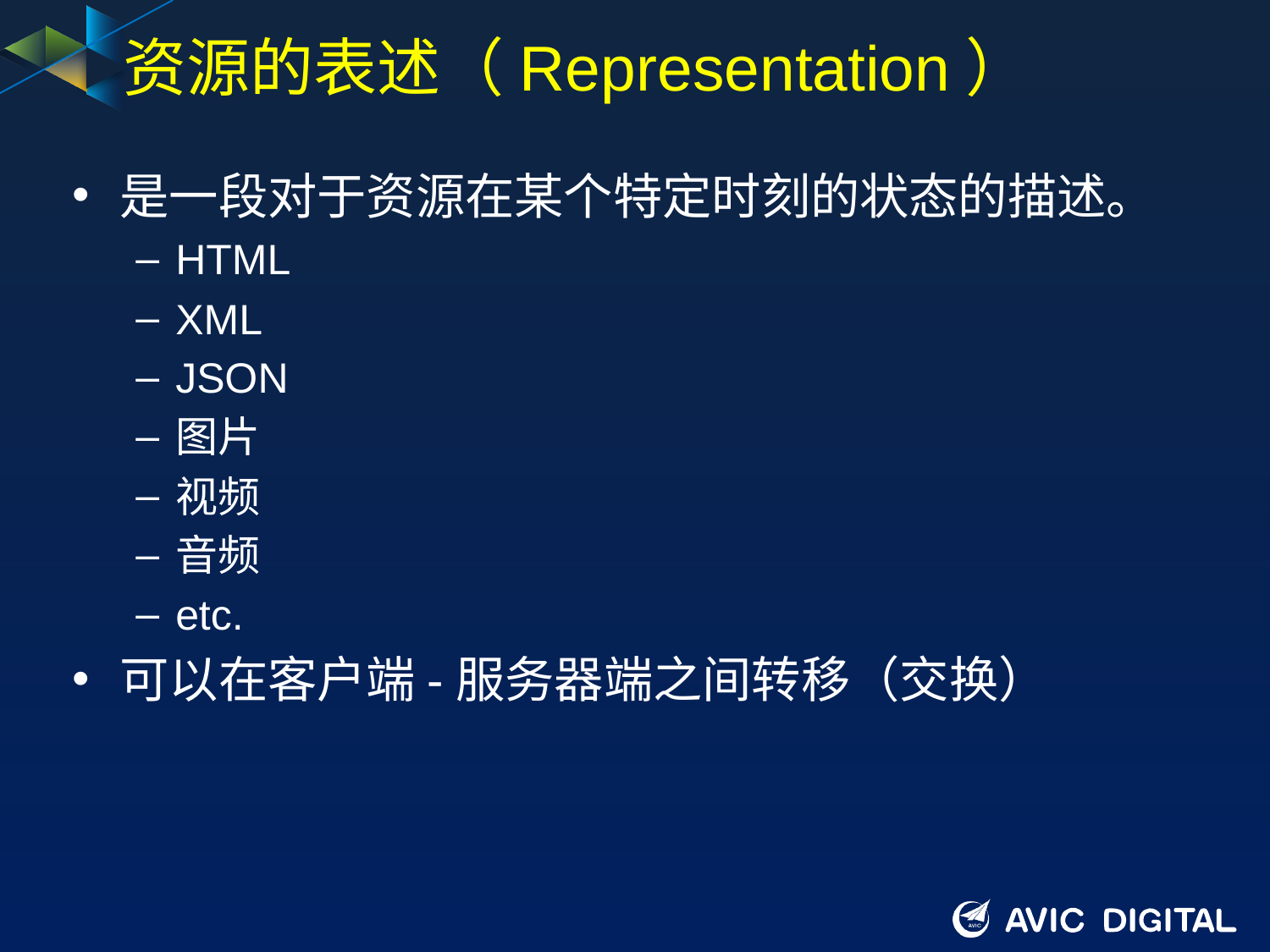

# 资源的表述（Representation）
是一段对于资源在某个特定时刻的状态的描述。
HTML
XML
JSON
图片
视频
音频
etc.
可以在客户端-服务器端之间转移（交换）